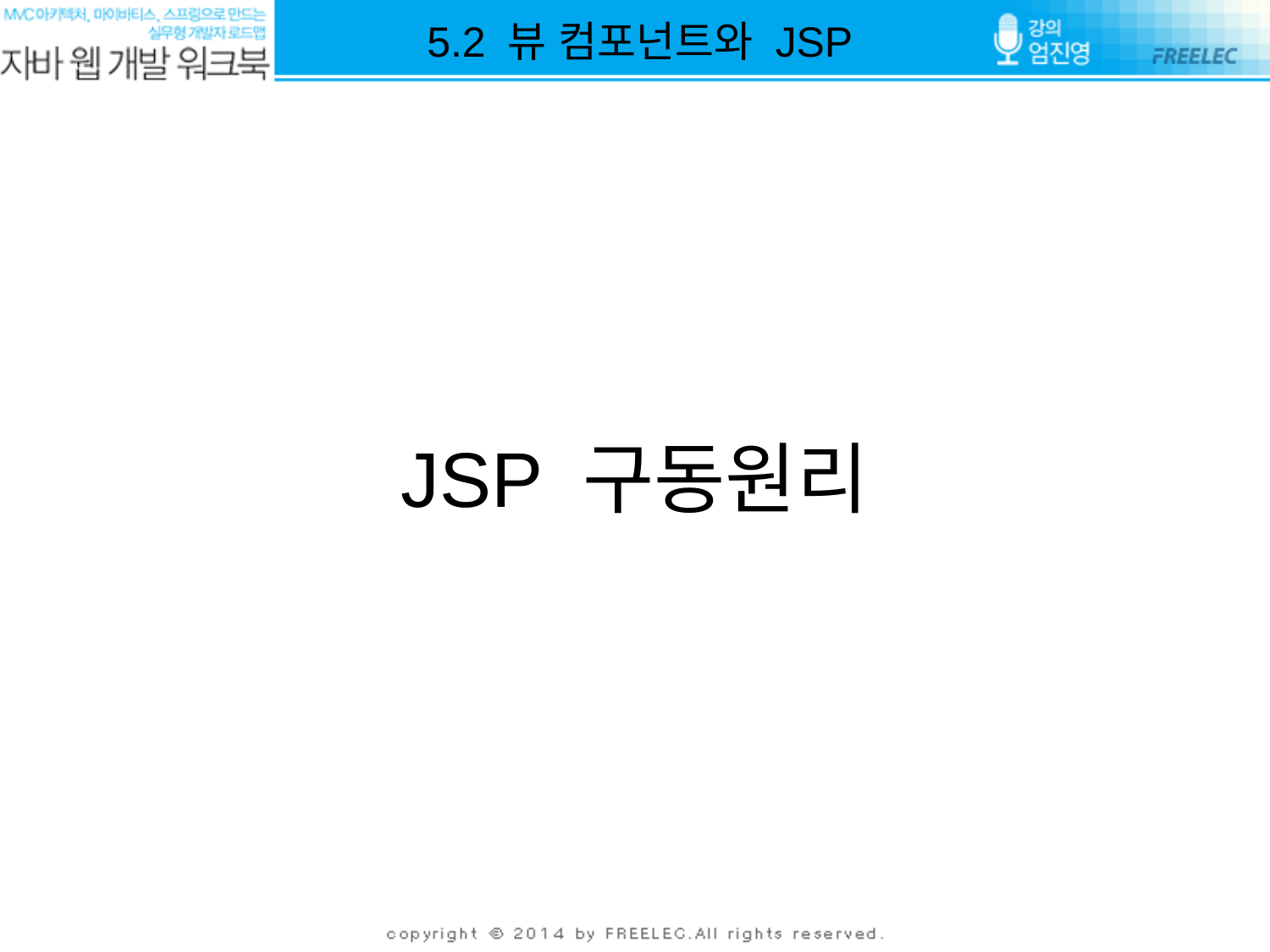

5.2 뷰 컴포넌트와 JSP
# JSP 구동원리